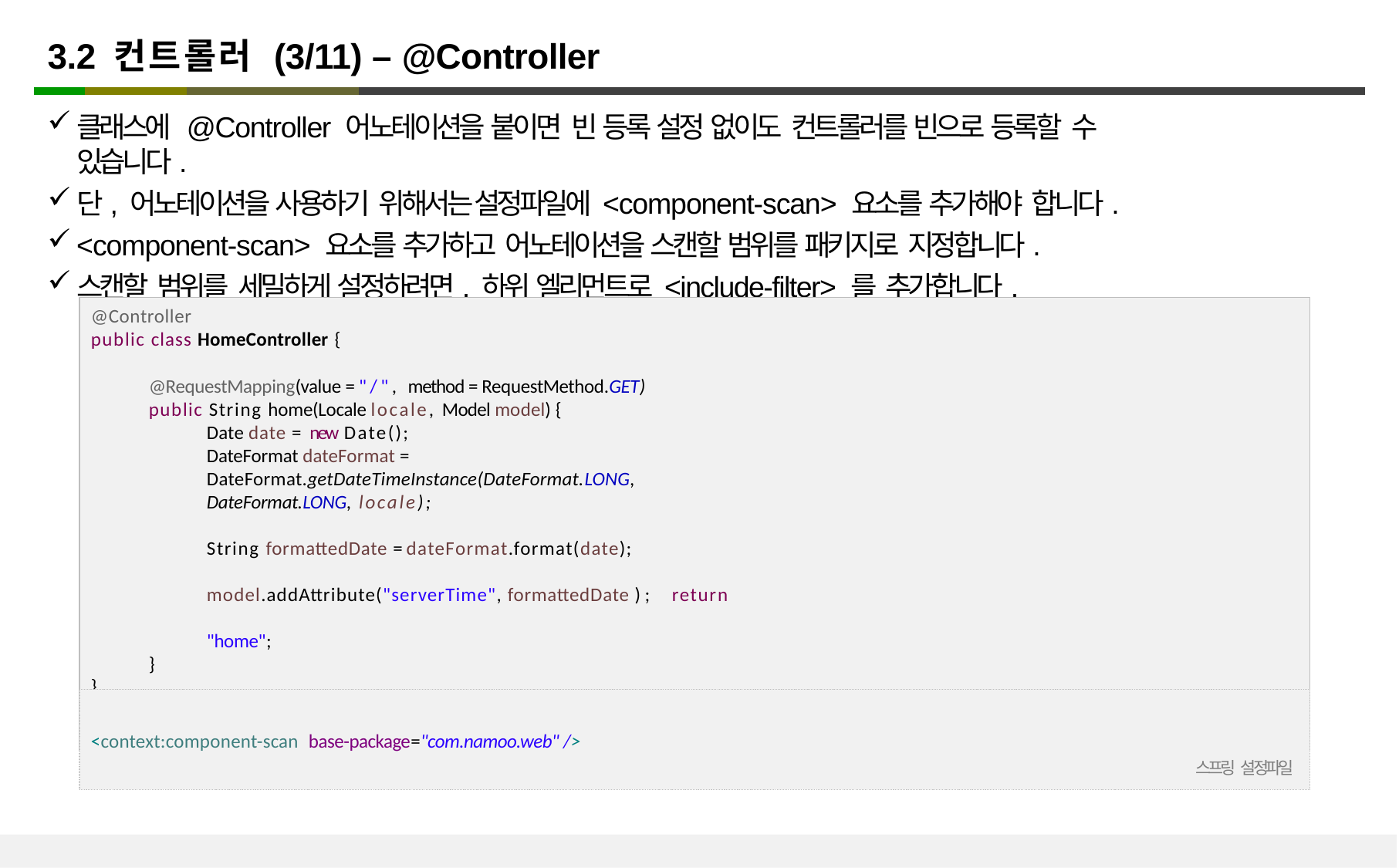

# 3.2 컨트롤러 (3/11) – @Controller
클래스에 @Controller 어노테이션을 붙이면  빈 등록 설정 없이도  컨트롤러를 빈으로  등록할  수 있습니다.
단, 어노테이션을 사용하기  위해서는 설정파일에 <component-scan> 요소를  추가해야 합니다.
<component-scan> 요소를  추가하고 어노테이션을 스캔할  범위를  패키지로 지정합니다.
스캔할 범위를  세밀하게 설정하려면, 하위 엘리먼트로 <include-filter> 를 추가합니다.
@Controller
public class HomeController {

@RequestMapping(value = "/", method = RequestMethod.GET)
public String home(Locale locale, Model model) {
Date date = new Date();
DateFormat dateFormat = DateFormat.getDateTimeInstance(DateFormat.LONG, DateFormat.LONG, locale);
String formattedDate = dateFormat.format(date);  model.addAttribute("serverTime", formattedDate );  return "home";
}
}	컨트롤러 클래스

<context:component-scan base-package="com.namoo.web" />
스프링 설정파일